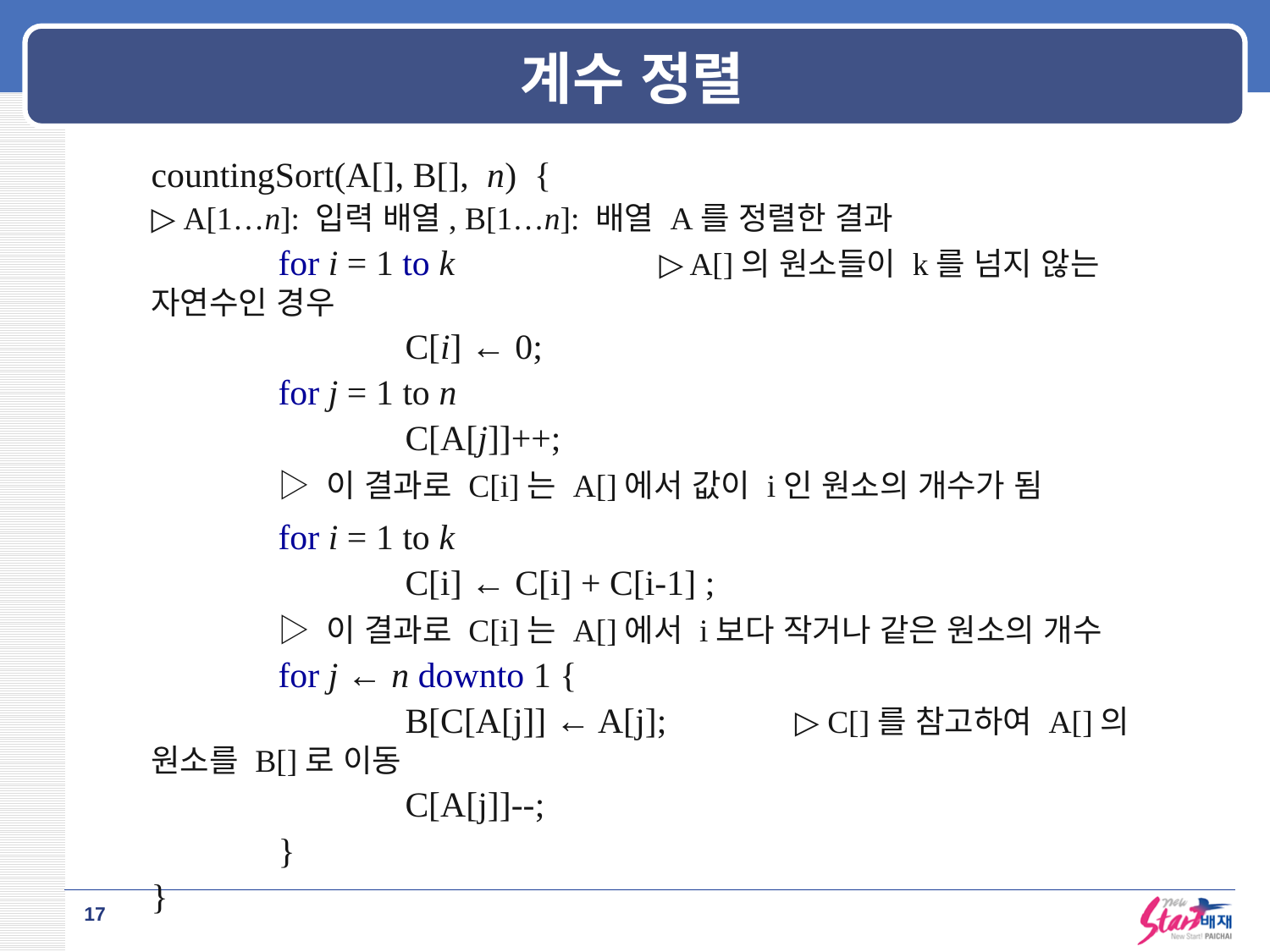

# 계수 정렬
countingSort(A[], B[],  n)  {
▷ A[1…n]: 입력 배열, B[1…n]: 배열 A를 정렬한 결과
	for i = 1 to k		▷ A[]의 원소들이 k를 넘지 않는 자연수인 경우
		C[i] ← 0;
	for j = 1 to n
		C[A[j]]++;
	▷ 이 결과로 C[i]는 A[]에서 값이 i인 원소의 개수가 됨
	for i = 1 to k
		C[i] ← C[i] + C[i-1] ;
	▷ 이 결과로 C[i]는 A[]에서 i보다 작거나 같은 원소의 개수
	for j ← n downto 1 {
		B[C[A[j]] ← A[j];	 ▷ C[]를 참고하여 A[]의 원소를 B[]로 이동
		C[A[j]]--;
	}
}
17